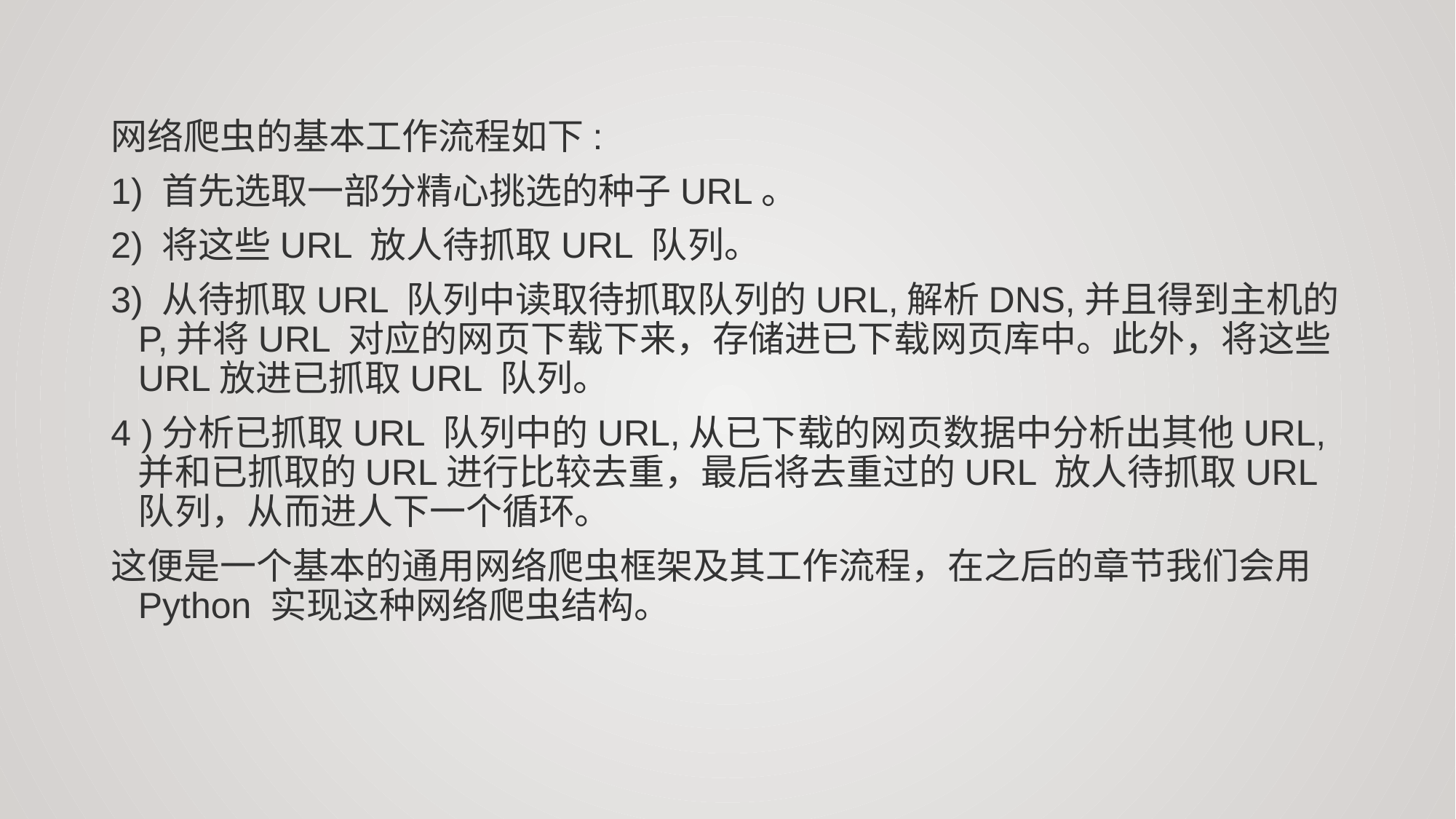

网络爬虫的基本工作流程如下:
1) 首先选取一部分精心挑选的种子URL。
2) 将这些URL 放人待抓取URL 队列。
3) 从待抓取URL 队列中读取待抓取队列的URL,解析DNS,并且得到主机的P,并将URL 对应的网页下载下来，存储进已下载网页库中。此外，将这些URL放进已抓取URL 队列。
4 )分析已抓取URL 队列中的URL,从已下载的网页数据中分析出其他URL,并和已抓取的URL进行比较去重，最后将去重过的URL 放人待抓取URL 队列，从而进人下一个循环。
这便是一个基本的通用网络爬虫框架及其工作流程，在之后的章节我们会用Python 实现这种网络爬虫结构。